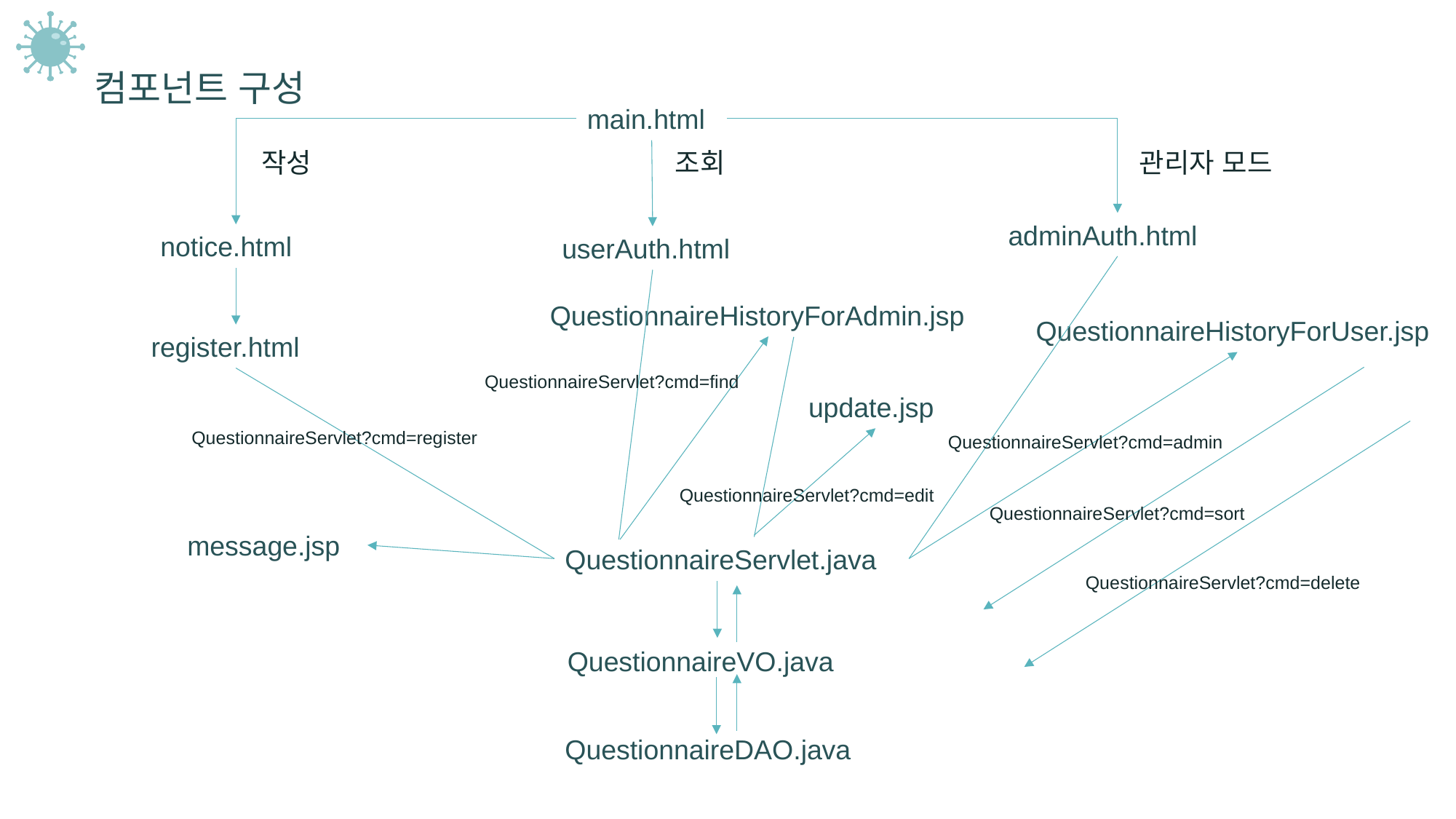

컴포넌트 구성
main.html
작성
조회
관리자 모드
adminAuth.html
notice.html
userAuth.html
QuestionnaireHistoryForAdmin.jsp
QuestionnaireHistoryForUser.jsp
register.html
QuestionnaireServlet?cmd=find
update.jsp
QuestionnaireServlet?cmd=register
QuestionnaireServlet?cmd=admin
QuestionnaireServlet?cmd=edit
QuestionnaireServlet?cmd=sort
message.jsp
QuestionnaireServlet.java
QuestionnaireServlet?cmd=delete
QuestionnaireVO.java
QuestionnaireDAO.java